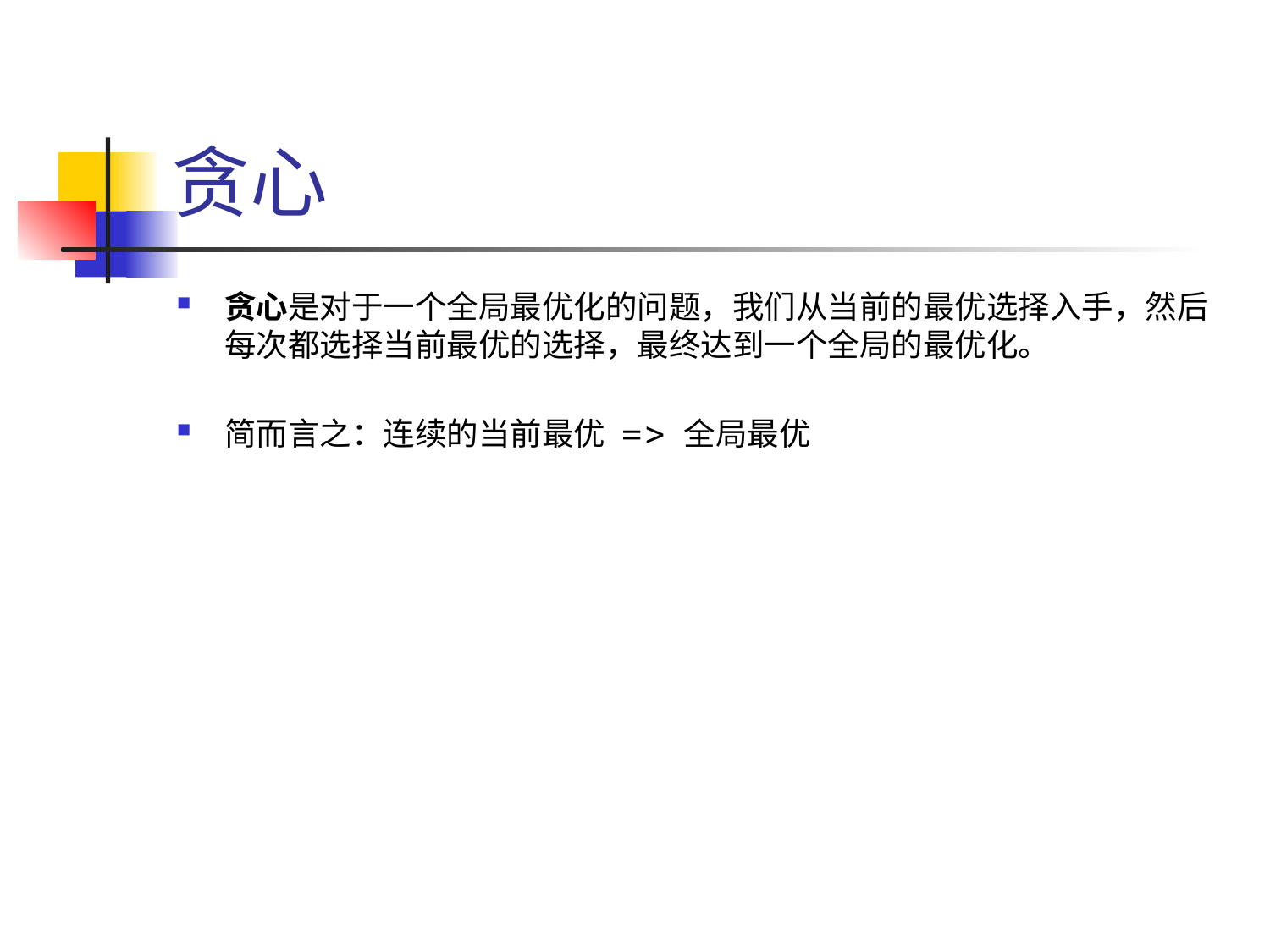

# 贪心
贪心是对于一个全局最优化的问题，我们从当前的最优选择入手，然后每次都选择当前最优的选择，最终达到一个全局的最优化。

简而言之：连续的当前最优 => 全局最优